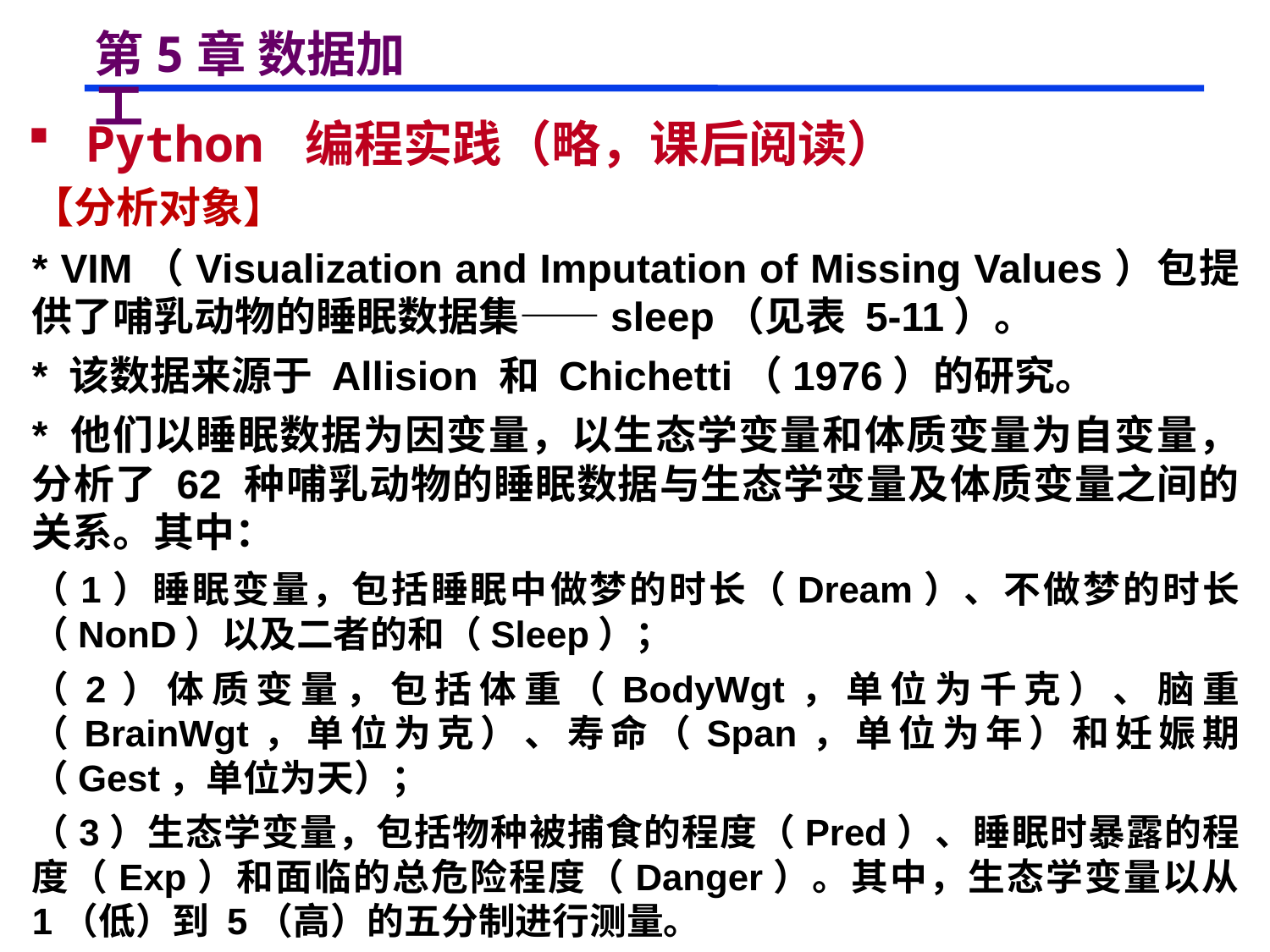

# 第5章 数据加工
 Python 编程实践（略，课后阅读）
【分析对象】
* VIM（Visualization and Imputation of Missing Values）包提供了哺乳动物的睡眠数据集——sleep（见表 5-11）。
* 该数据来源于 Allision 和 Chichetti（1976）的研究。
* 他们以睡眠数据为因变量，以生态学变量和体质变量为自变量，分析了 62 种哺乳动物的睡眠数据与生态学变量及体质变量之间的关系。其中：
（1）睡眠变量，包括睡眠中做梦的时长（Dream）、不做梦的时长（NonD）以及二者的和（Sleep）；
（2）体质变量，包括体重（BodyWgt，单位为千克）、脑重（BrainWgt，单位为克）、寿命（Span，单位为年）和妊娠期（Gest，单位为天）；
（3）生态学变量，包括物种被捕食的程度（Pred）、睡眠时暴露的程度（Exp）和面临的总危险程度（Danger）。其中，生态学变量以从 1（低）到 5（高）的五分制进行测量。